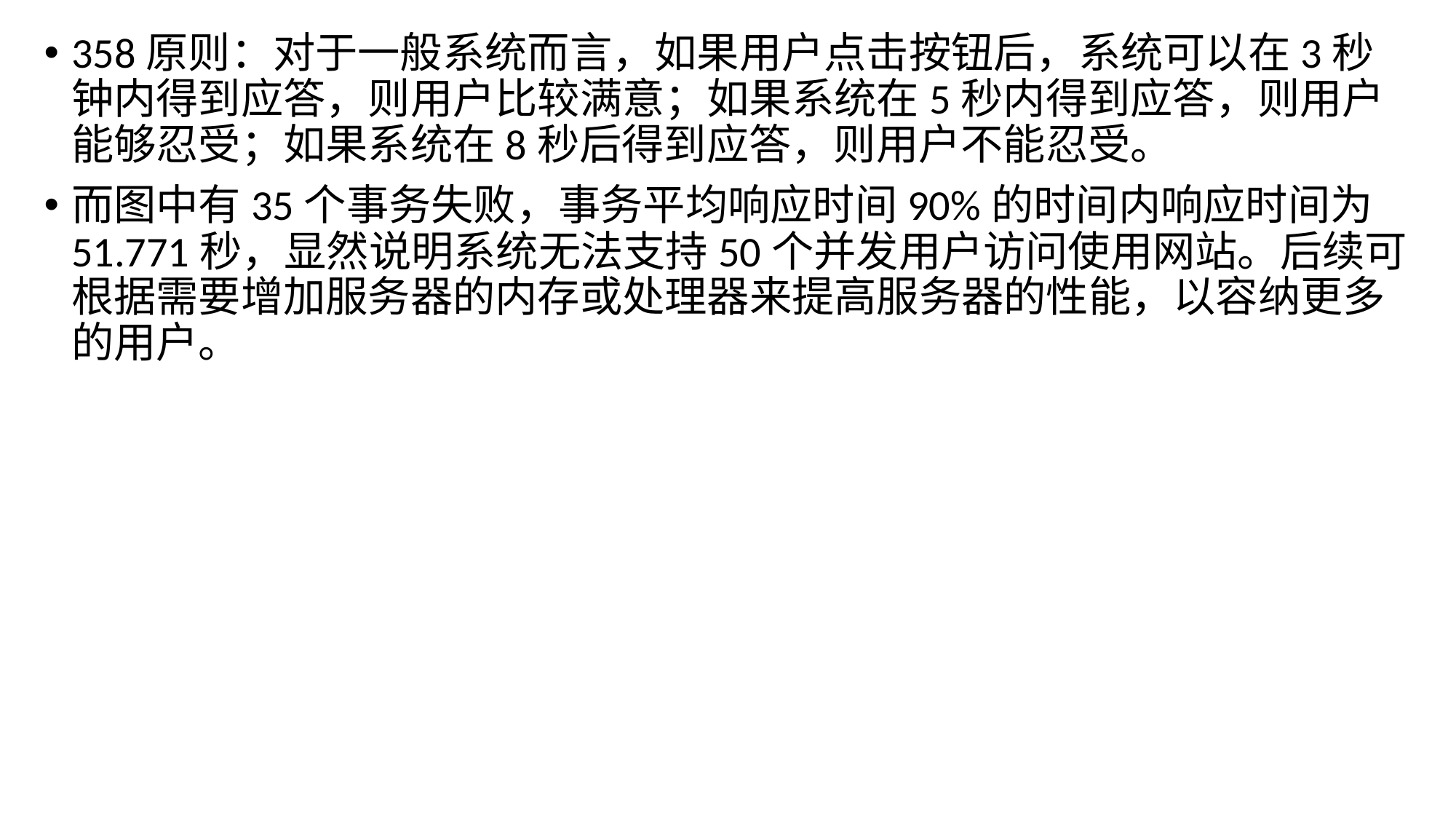

358原则：对于一般系统而言，如果用户点击按钮后，系统可以在3秒钟内得到应答，则用户比较满意；如果系统在5秒内得到应答，则用户能够忍受；如果系统在8秒后得到应答，则用户不能忍受。
而图中有35个事务失败，事务平均响应时间90%的时间内响应时间为51.771秒，显然说明系统无法支持50个并发用户访问使用网站。后续可根据需要增加服务器的内存或处理器来提高服务器的性能，以容纳更多的用户。